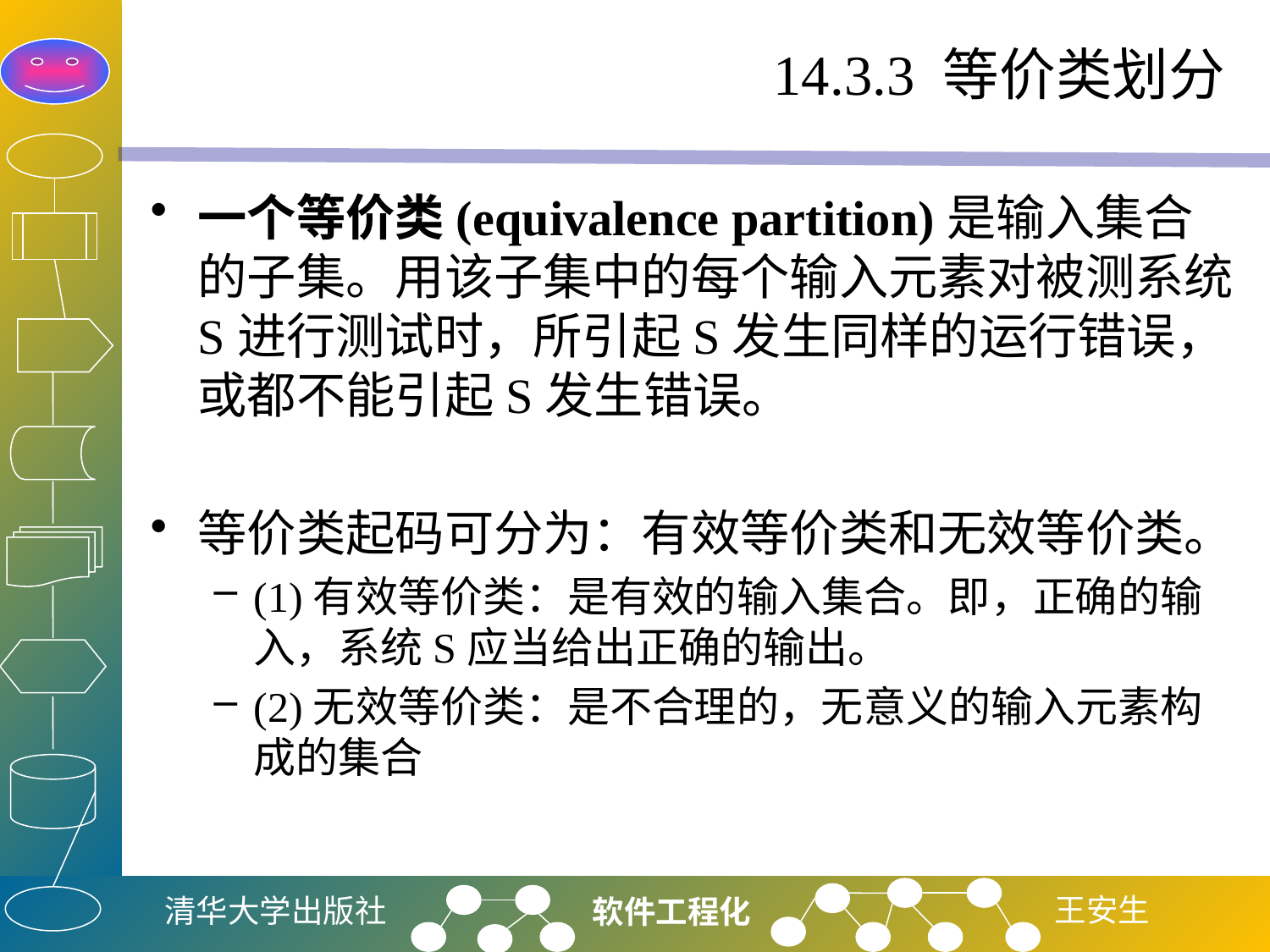

# 14.3.3 等价类划分
一个等价类(equivalence partition)是输入集合的子集。用该子集中的每个输入元素对被测系统S进行测试时，所引起S发生同样的运行错误，或都不能引起S发生错误。

等价类起码可分为：有效等价类和无效等价类。
(1)有效等价类：是有效的输入集合。即，正确的输入，系统S应当给出正确的输出。
(2)无效等价类：是不合理的，无意义的输入元素构成的集合